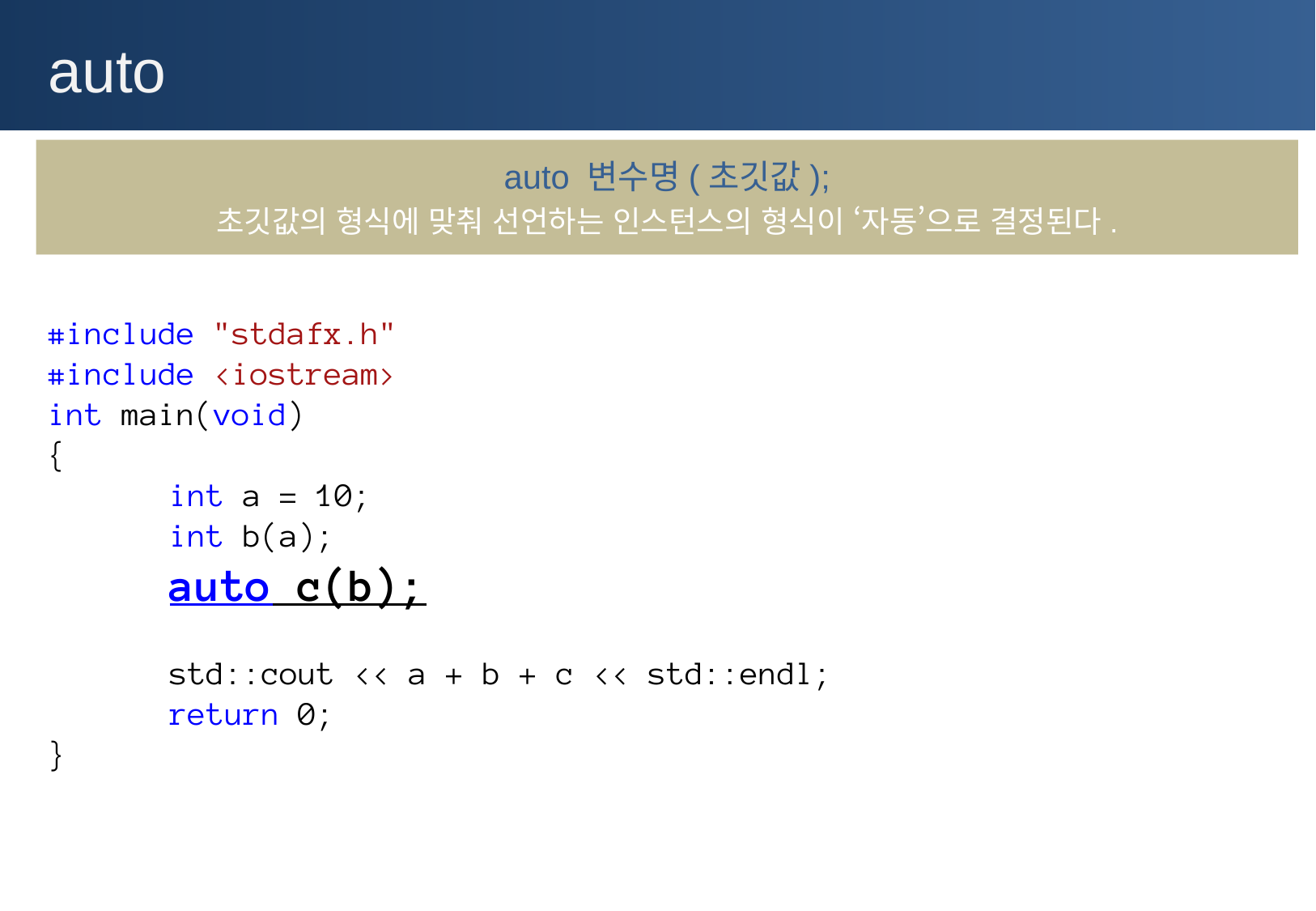

# auto
auto 변수명(초깃값);
초깃값의 형식에 맞춰 선언하는 인스턴스의 형식이 ‘자동’으로 결정된다.
#include "stdafx.h"
#include <iostream>
int main(void)
{
	int a = 10;
	int b(a);
	auto c(b);

	std::cout << a + b + c << std::endl;
	return 0;
}